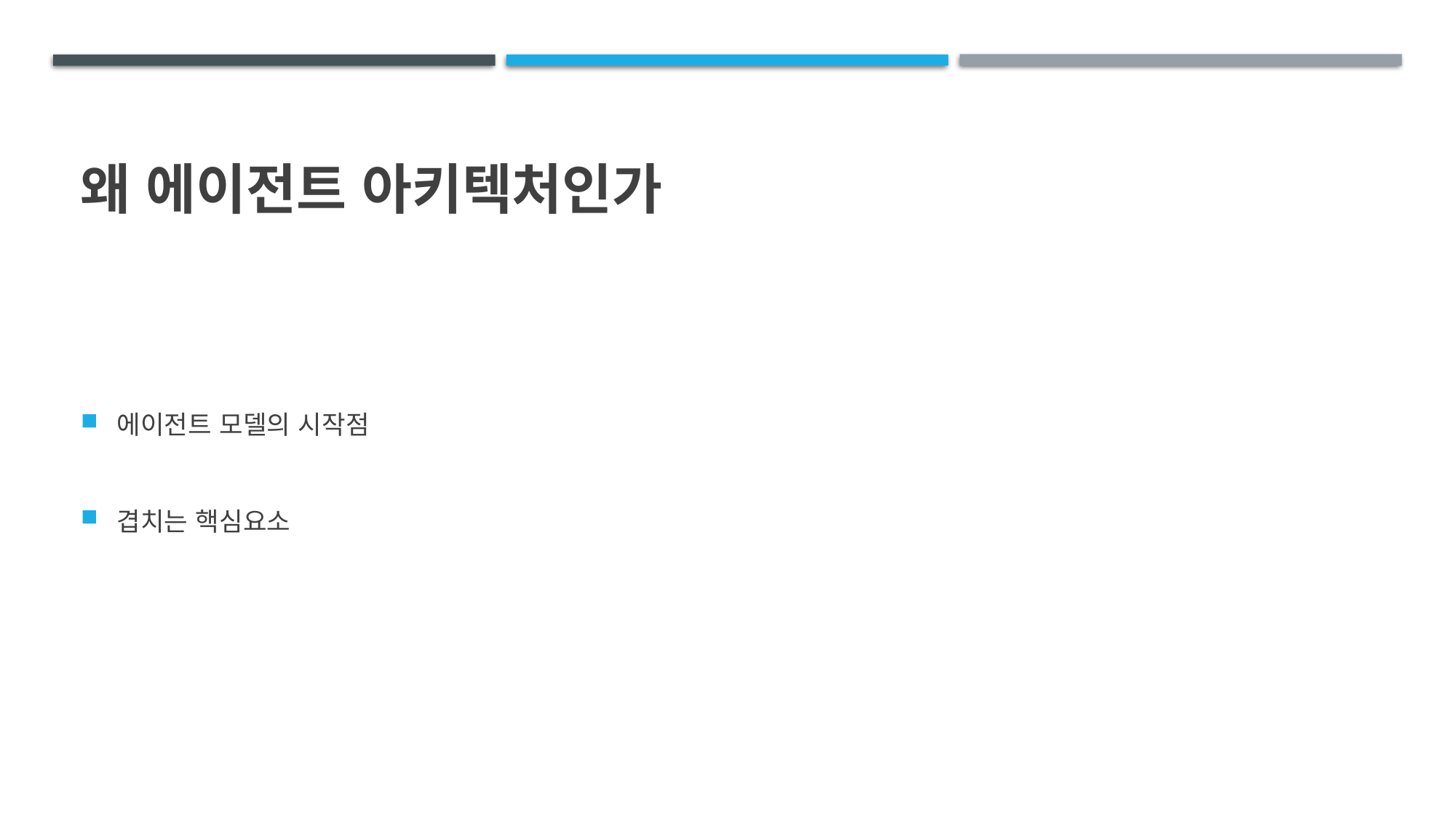

# 왜 에이전트 아키텍처인가

에이전트 모델의 시작점

겹치는 핵심요소